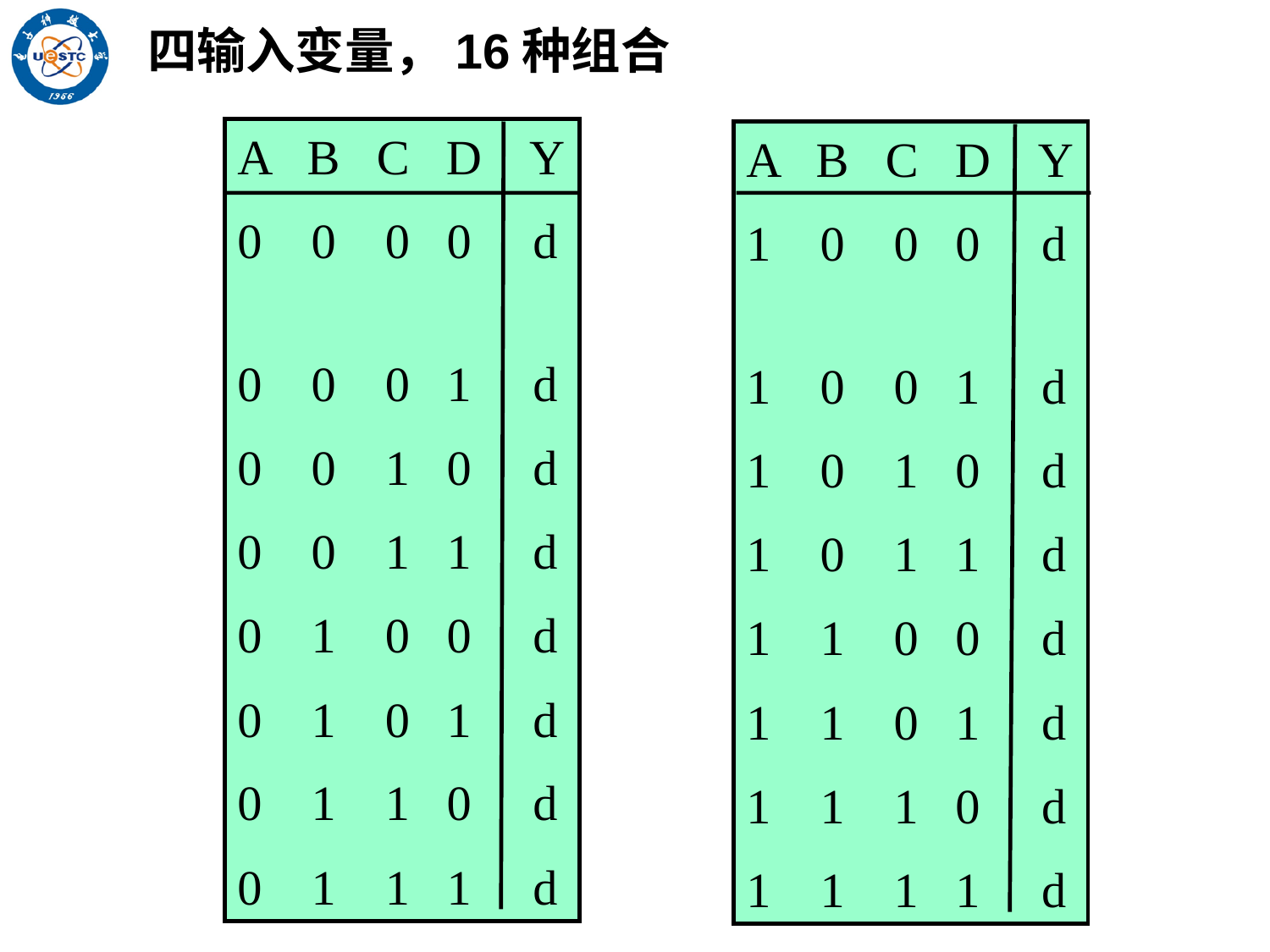

四输入变量，16种组合
A   B   C   D    Y
0    0    0   0     d
0    0    0   1     d
0    0    1   0     d
0    0    1   1     d
0    1    0   0     d
0    1    0   1     d
0    1    1   0     d
0    1    1   1     d

A   B   C   D    Y
1    0    0   0     d
1    0    0   1     d
1    0    1   0     d
1    0    1   1     d
1    1    0   0     d
1    1    0   1     d
1    1    1   0     d
1    1    1   1     d